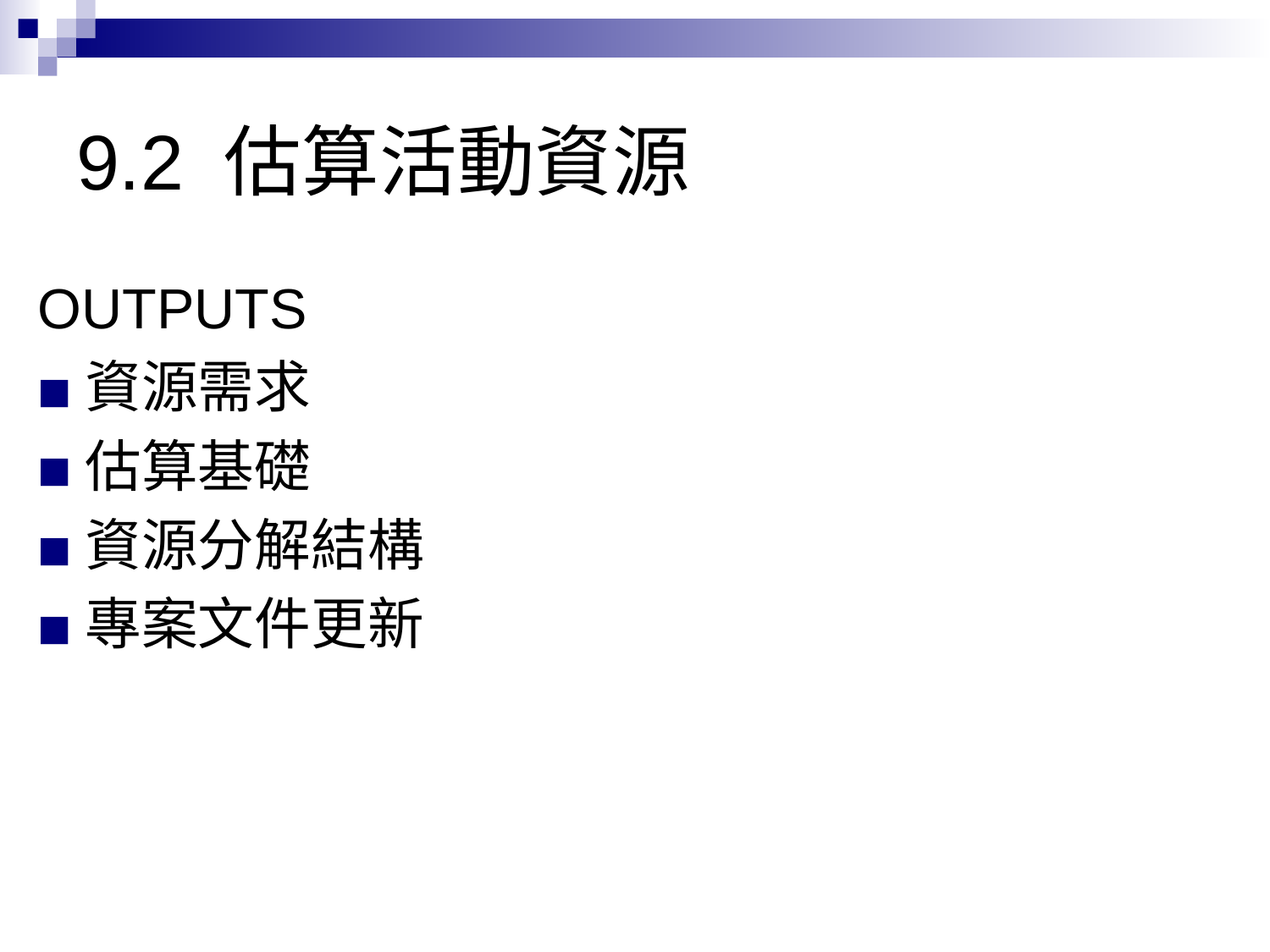

# 9.2 估算活動資源
OUTPUTS
資源需求
估算基礎
資源分解結構
專案文件更新